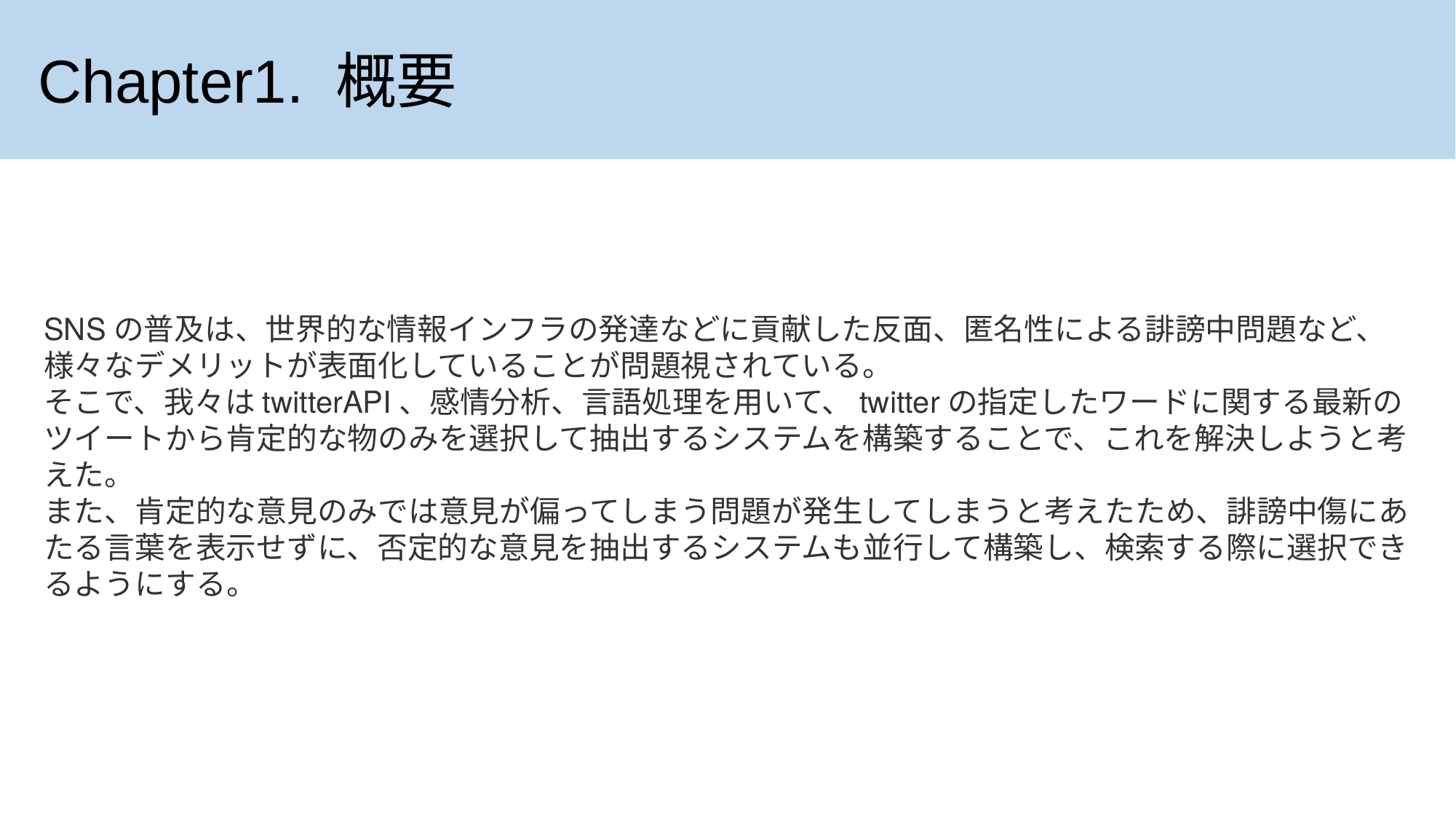

Chapter1. 概要
SNSの普及は、世界的な情報インフラの発達などに貢献した反面、匿名性による誹謗中問題など、様々なデメリットが表面化していることが問題視されている。
そこで、我々はtwitterAPI、感情分析、言語処理を用いて、twitterの指定したワードに関する最新のツイートから肯定的な物のみを選択して抽出するシステムを構築することで、これを解決しようと考えた。
また、肯定的な意見のみでは意見が偏ってしまう問題が発生してしまうと考えたため、誹謗中傷にあたる言葉を表示せずに、否定的な意見を抽出するシステムも並行して構築し、検索する際に選択できるようにする。